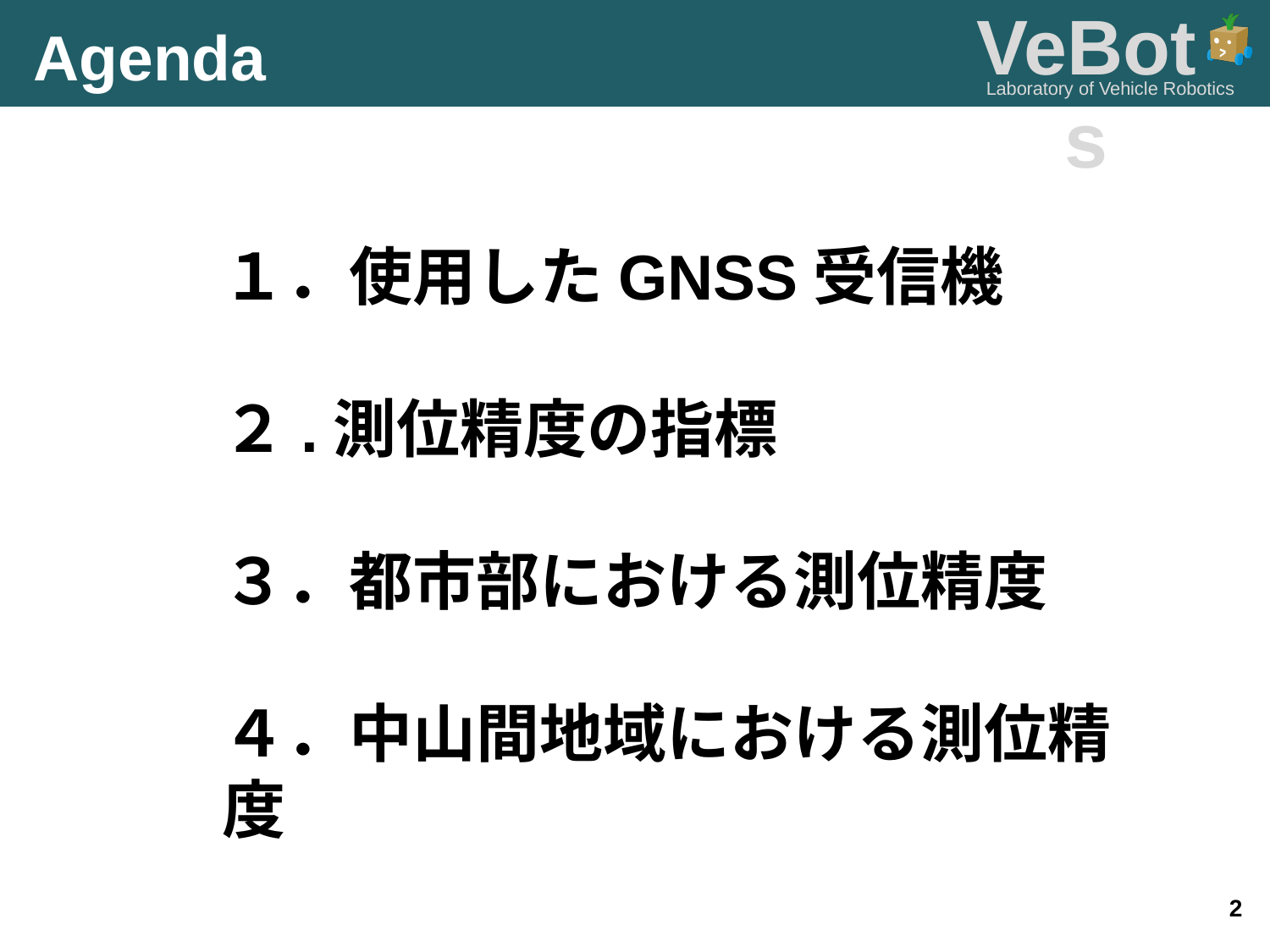

Agenda
１．使用したGNSS受信機

２.測位精度の指標

３．都市部における測位精度

４．中山間地域における測位精度